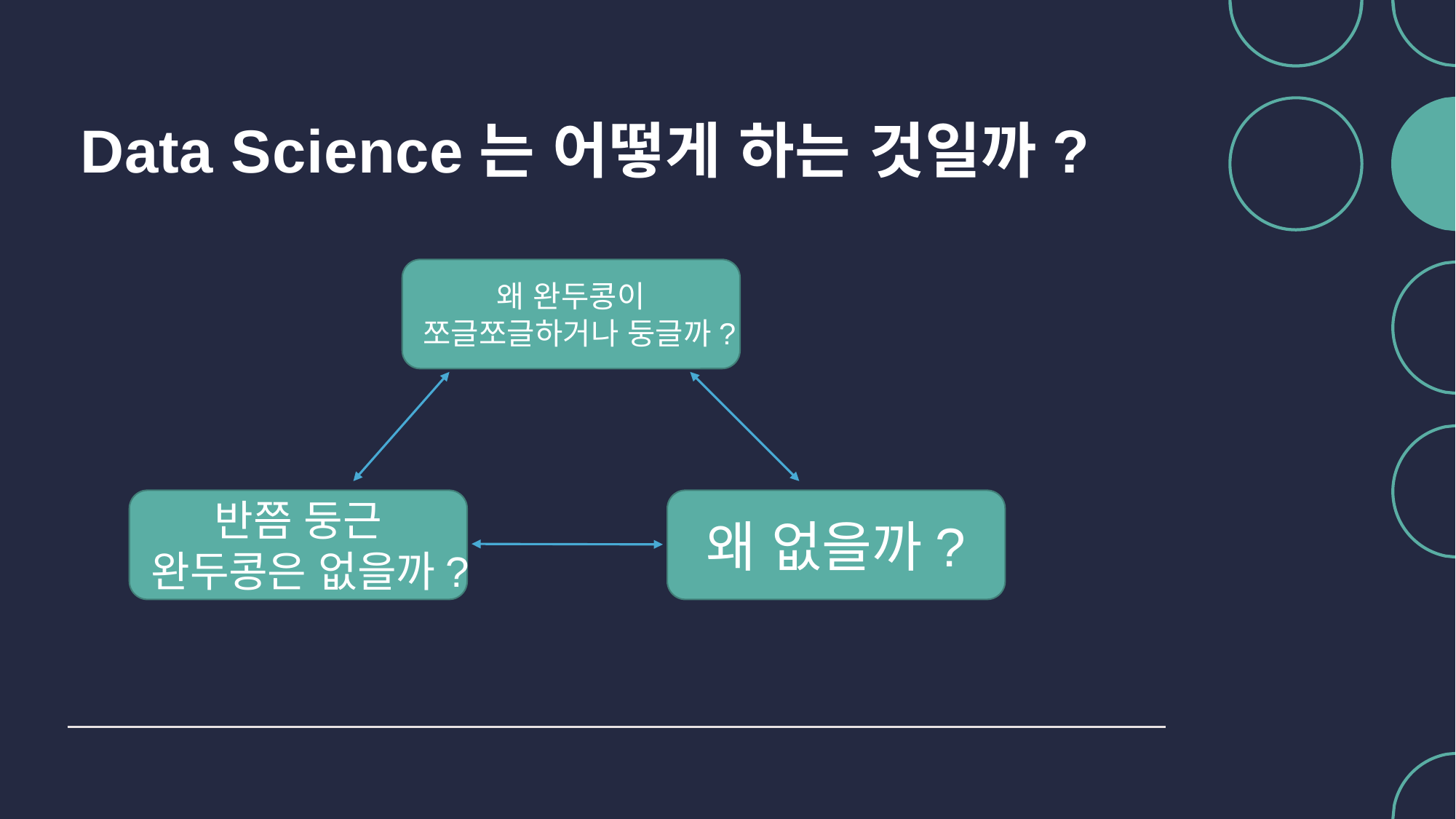

# Data Science는 어떻게 하는 것일까?
왜 완두콩이 쪼글쪼글하거나 둥글까?
왜 없을까?
반쯤 둥근 완두콩은 없을까?